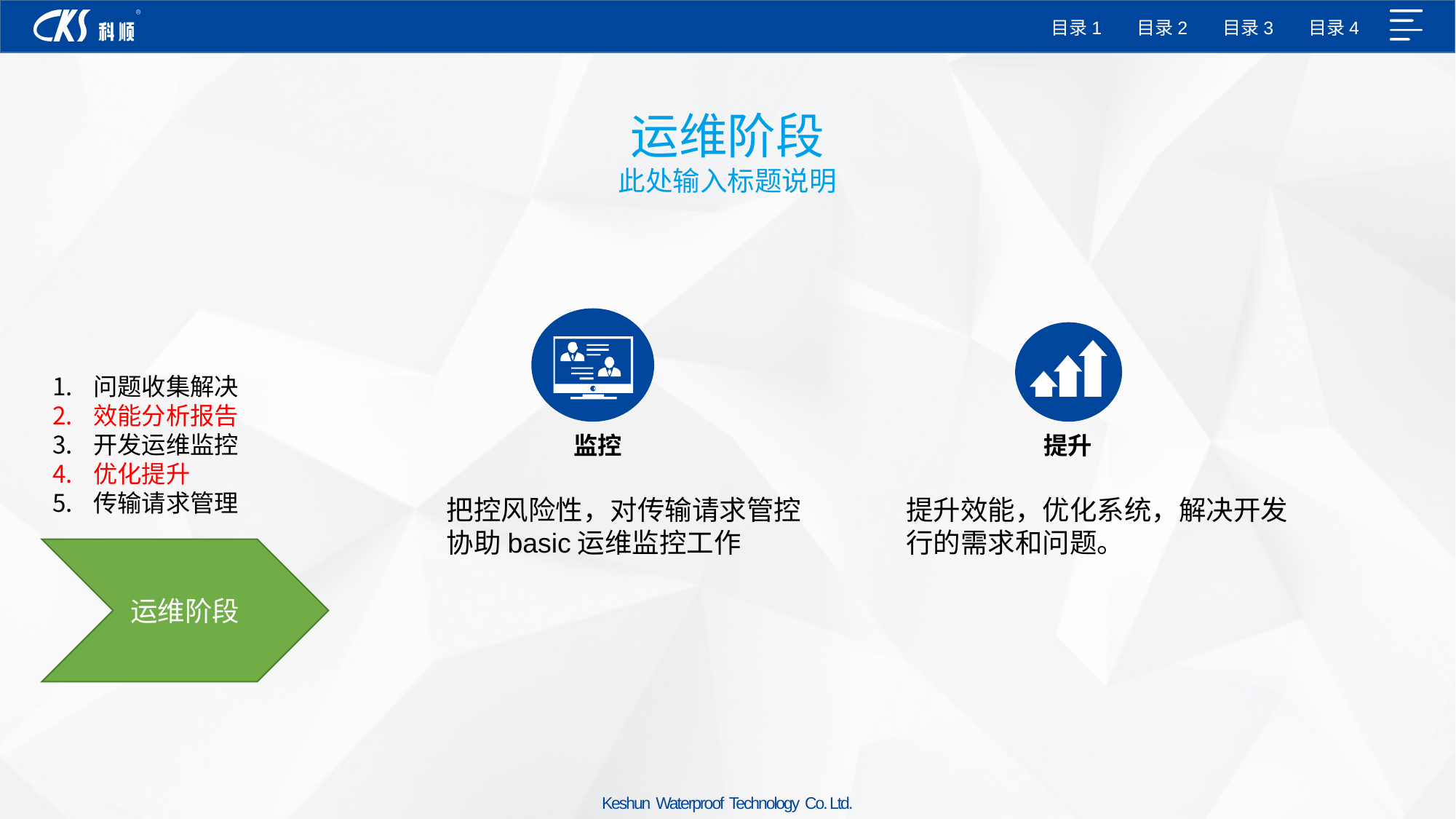

运维阶段
此处输入标题说明

问题收集解决
效能分析报告
开发运维监控
优化提升
传输请求管理
监控
提升
把控风险性，对传输请求管控
协助basic运维监控工作
提升效能，优化系统，解决开发行的需求和问题。
运维阶段